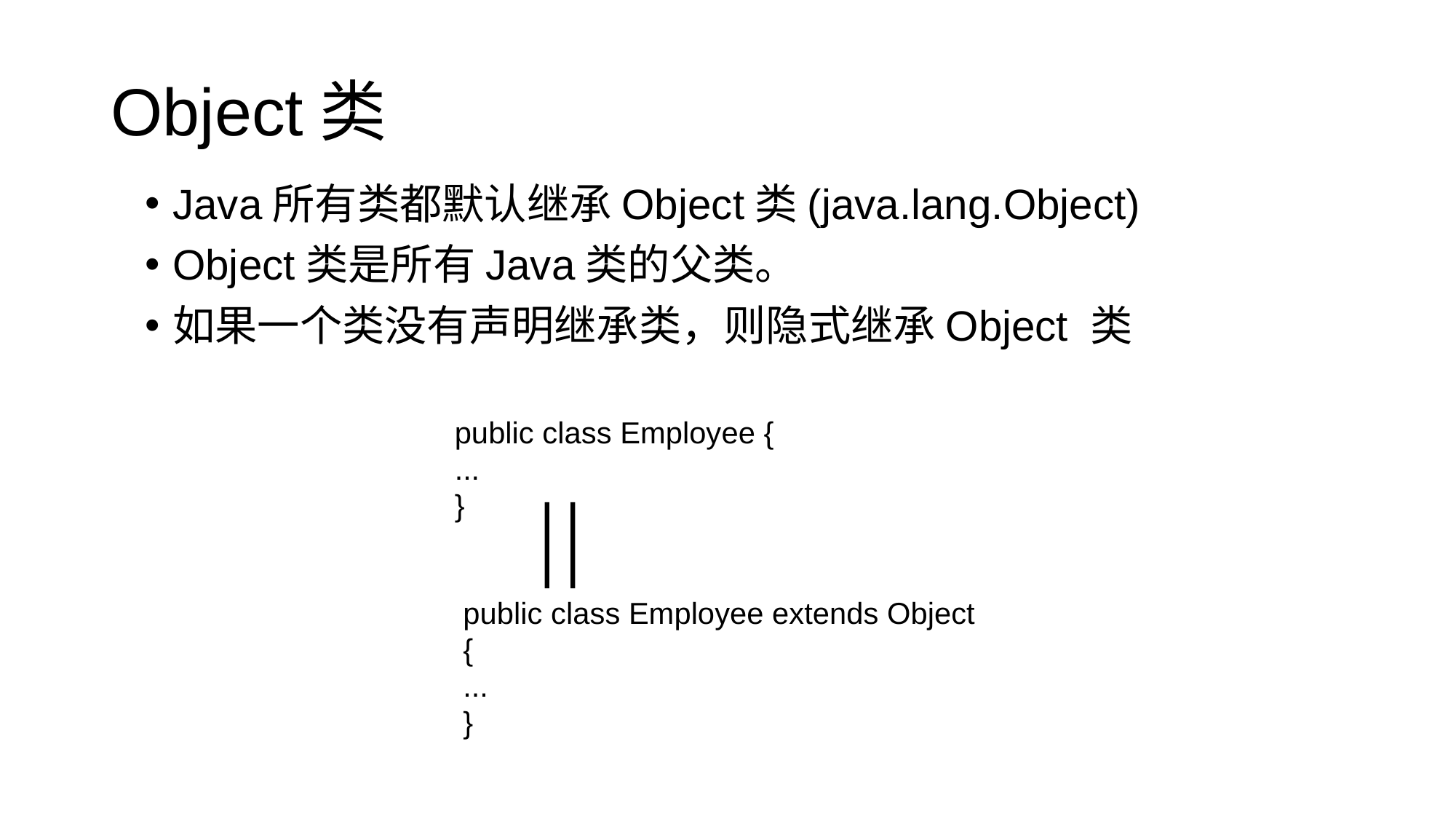

# Object类
Java所有类都默认继承Object类(java.lang.Object)
Object类是所有Java类的父类。
如果一个类没有声明继承类，则隐式继承Object 类

public class Employee {
...
}

public class Employee extends Object {
...
}